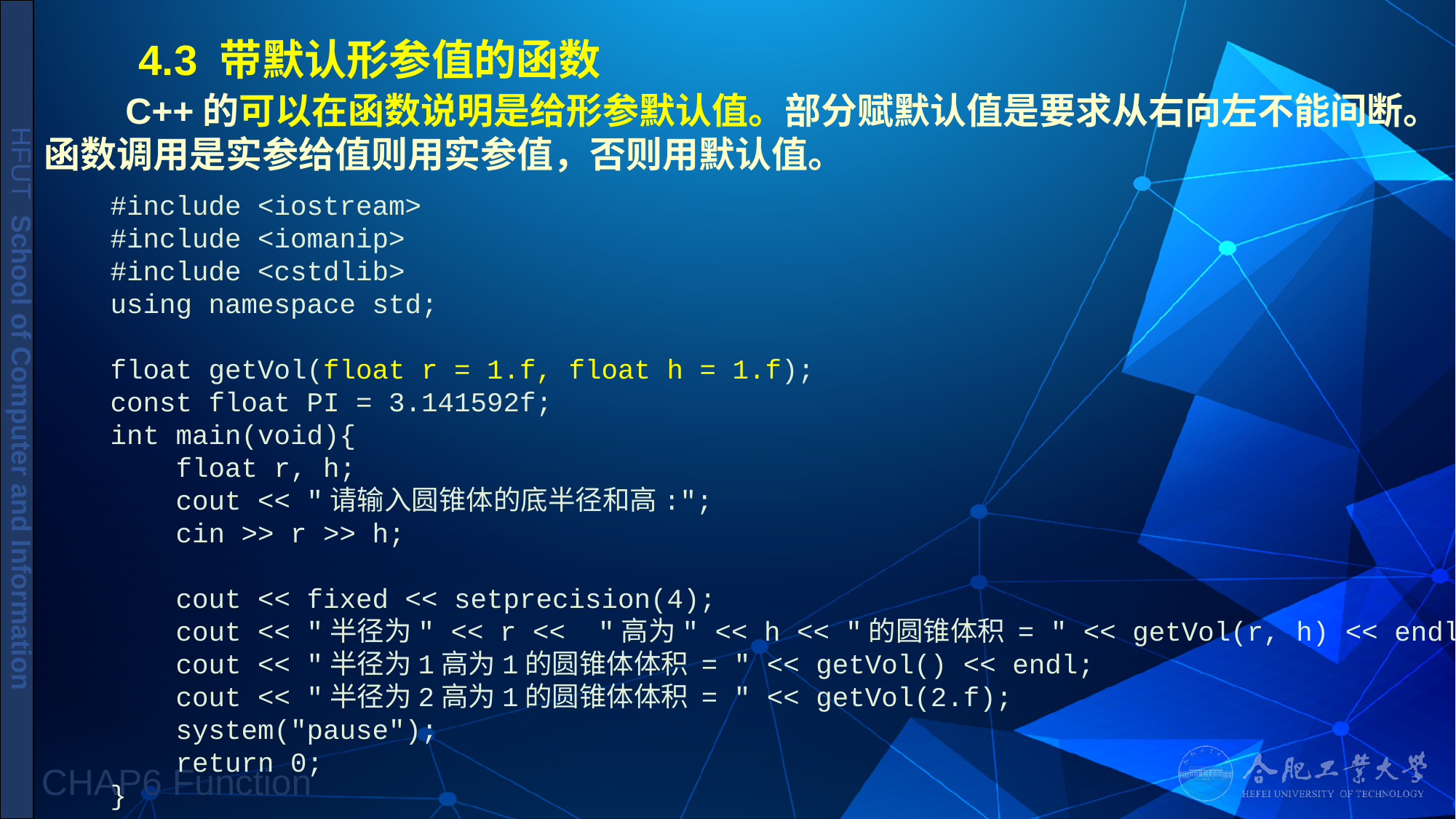

# 4.3 带默认形参值的函数
        C++的可以在函数说明是给形参默认值。部分赋默认值是要求从右向左不能间断。
函数调用是实参给值则用实参值，否则用默认值。
#include <iostream>
#include <iomanip>
#include <cstdlib>
using namespace std;
float getVol(float r = 1.f, float h = 1.f);
const float PI = 3.141592f;
int main(void){
    float r, h;
    cout << "请输入圆锥体的底半径和高:";
    cin >> r >> h;
    cout << fixed << setprecision(4);
    cout << "半径为" << r <<  "高为" << h << "的圆锥体积 = " << getVol(r, h) << endl;
    cout << "半径为1高为1的圆锥体体积 = " << getVol() << endl;
    cout << "半径为2高为1的圆锥体体积 = " << getVol(2.f);
    system("pause");
    return 0;
}